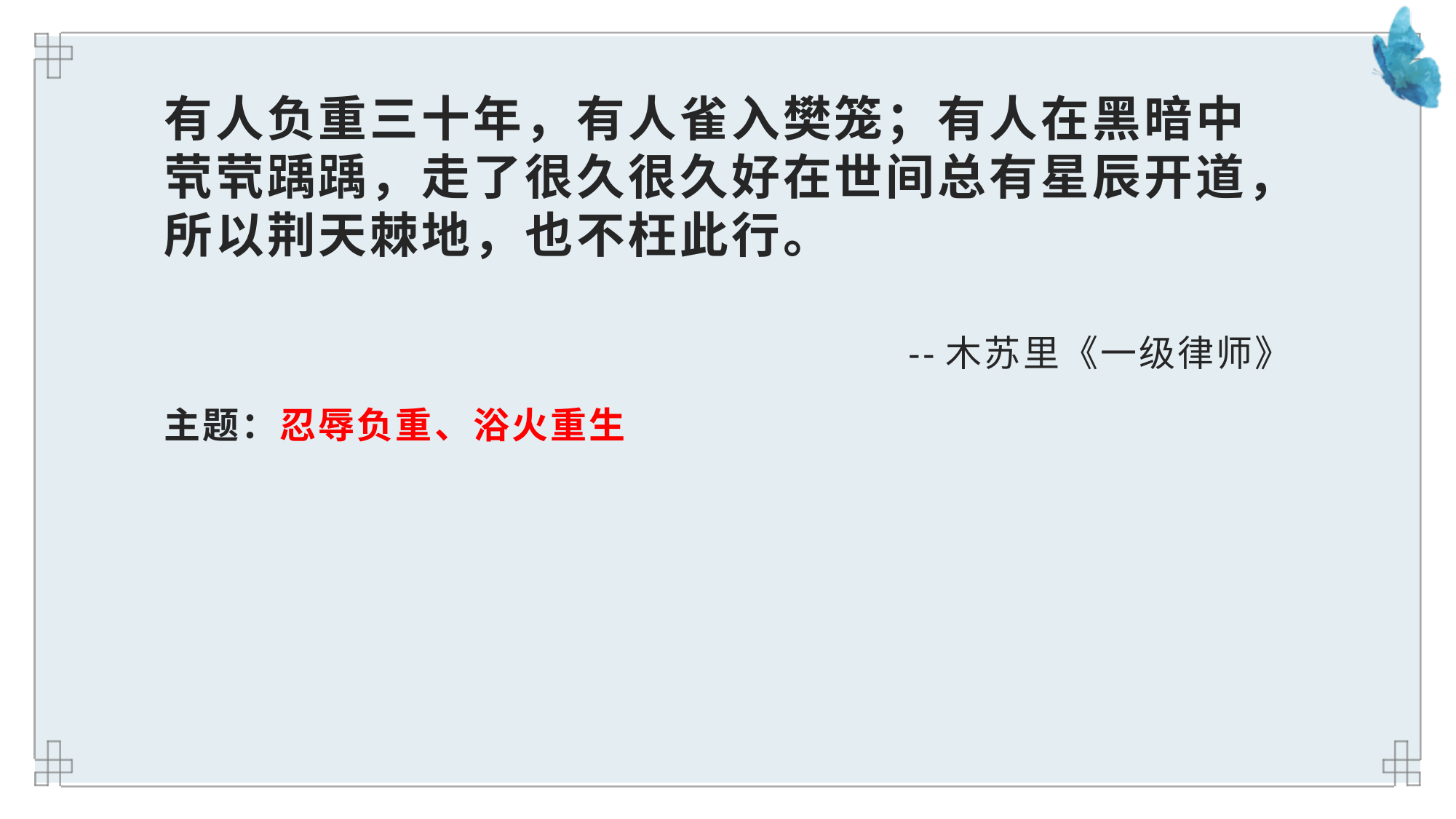

# 有人负重三十年，有人雀入樊笼；有人在黑暗中茕茕踽踽，走了很久很久好在世间总有星辰开道，所以荆天棘地，也不枉此行。
--木苏里《一级律师》
主题：忍辱负重、浴火重生